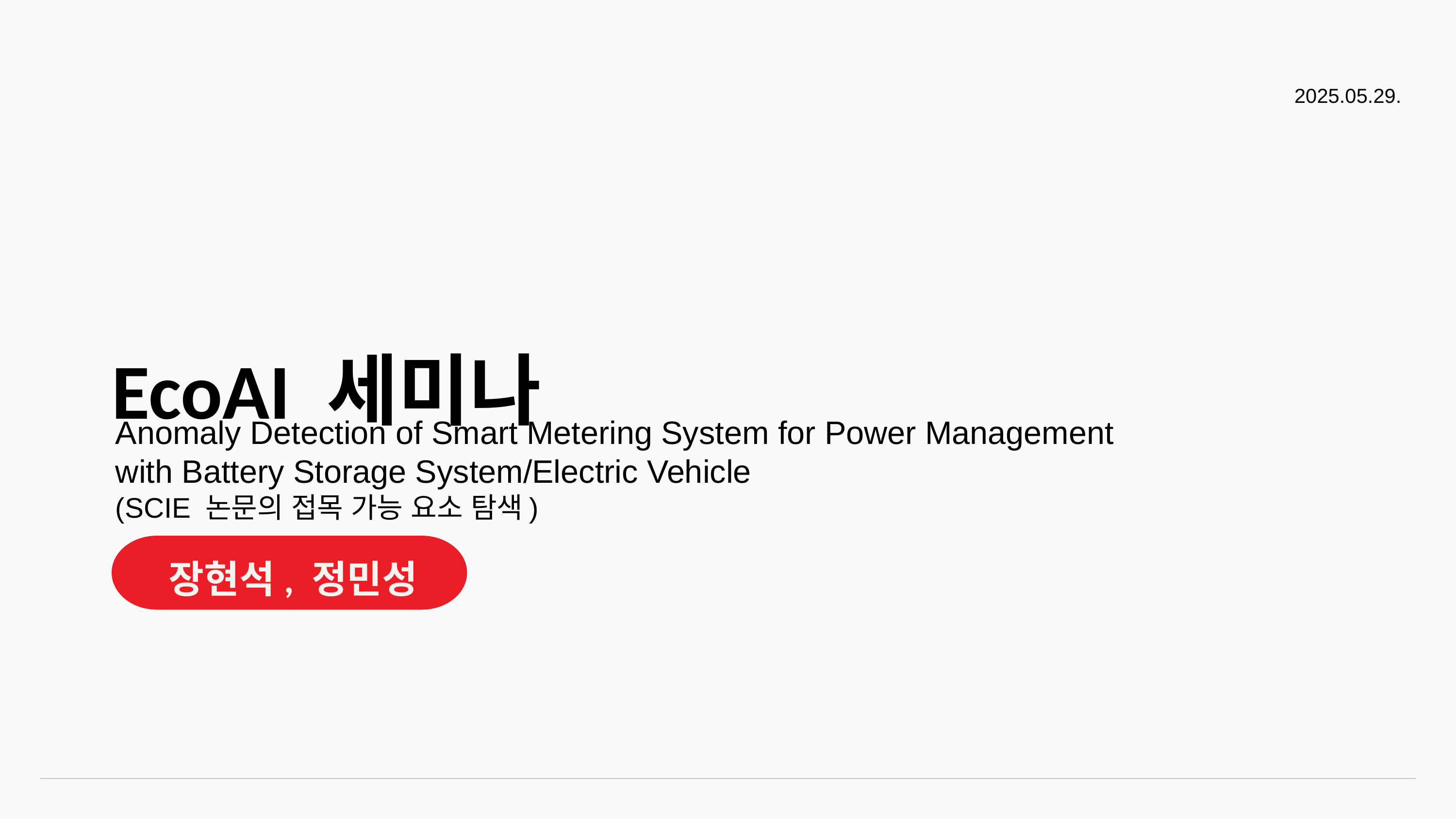

2025.05.29.
EcoAI 세미나
Anomaly Detection of Smart Metering System for Power Management
with Battery Storage System/Electric Vehicle
(SCIE 논문의 접목 가능 요소 탐색)

장현석, 정민성